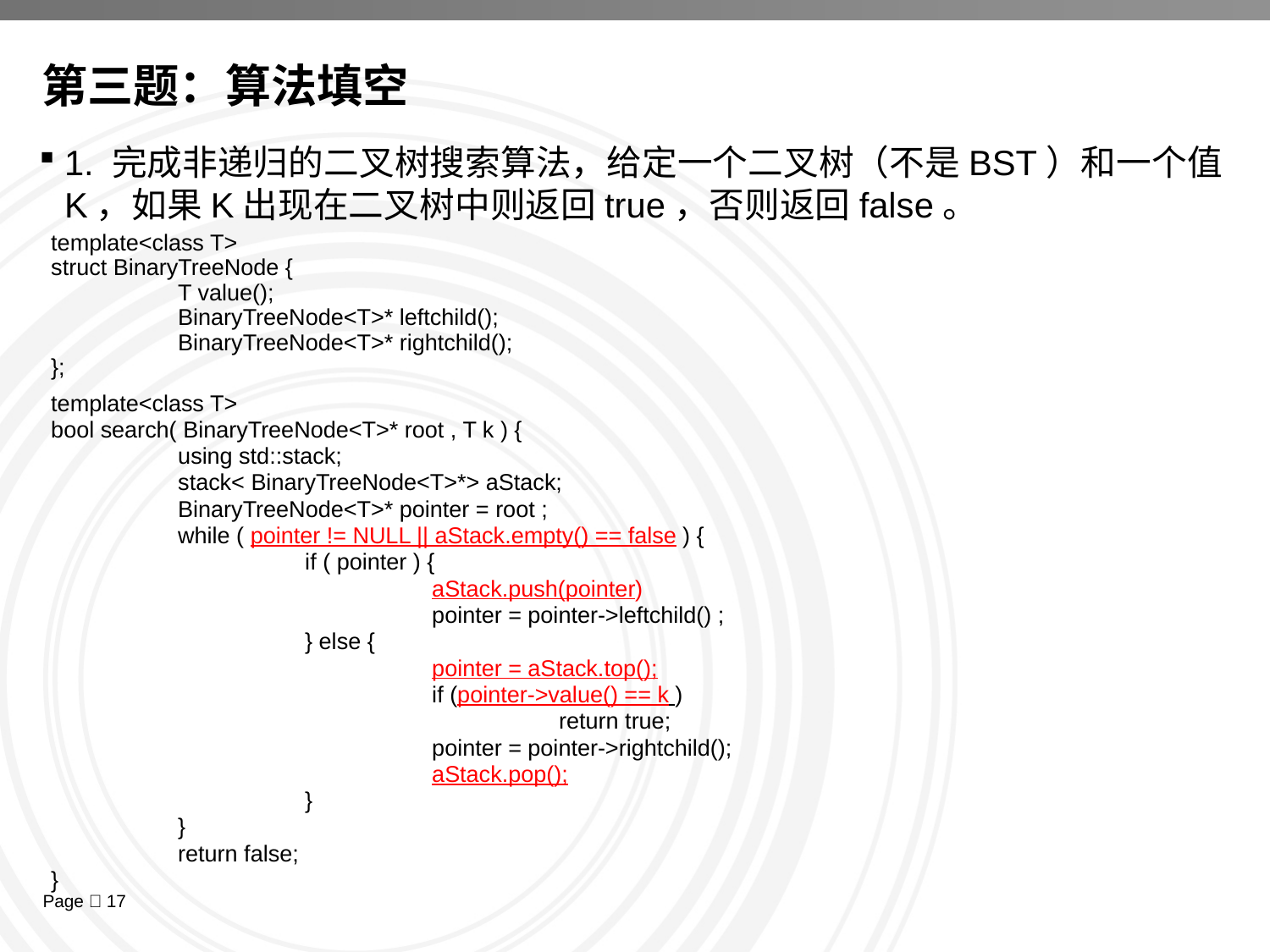

# 第三题：算法填空
1. 完成非递归的二叉树搜索算法，给定一个二叉树（不是BST）和一个值K，如果K出现在二叉树中则返回true，否则返回false。
template<class T>
struct BinaryTreeNode {
	T value();
	BinaryTreeNode<T>* leftchild();
	BinaryTreeNode<T>* rightchild();
};
template<class T>
bool search( BinaryTreeNode<T>* root , T k ) {
	using std::stack;
	stack< BinaryTreeNode<T>*> aStack;
	BinaryTreeNode<T>* pointer = root ;
	while ( pointer != NULL || aStack.empty() == false ) {
		if ( pointer ) {
			aStack.push(pointer)
			pointer = pointer->leftchild() ;
		} else {
			pointer = aStack.top();
			if (pointer->value() == k )
				return true;
			pointer = pointer->rightchild();
			aStack.pop();
		}
	}
	return false;
}